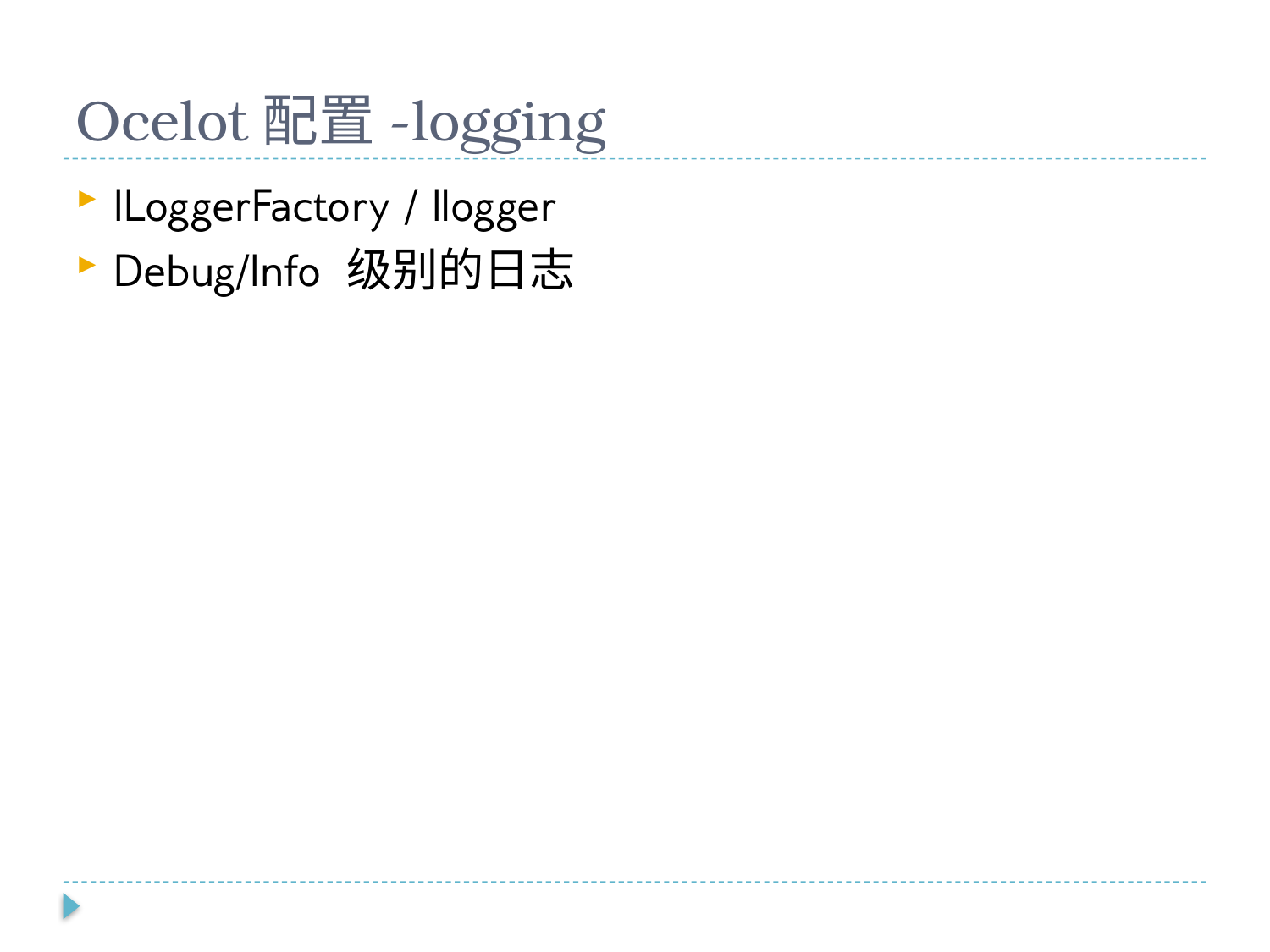

# Ocelot配置-logging
ILoggerFactory / Ilogger
Debug/Info 级别的日志